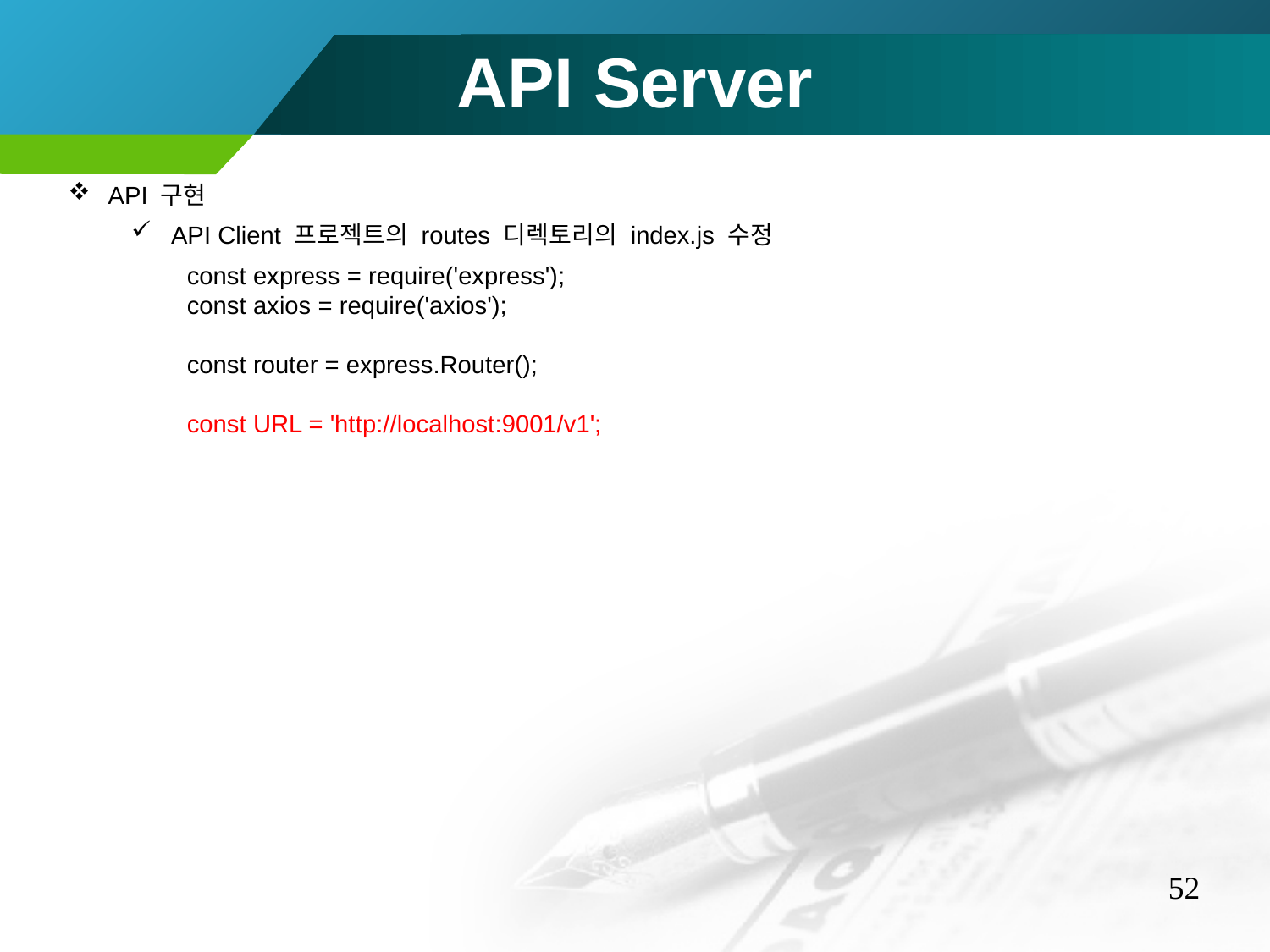

API Server
API 구현
API Client 프로젝트의 routes 디렉토리의 index.js 수정
const express = require('express');
const axios = require('axios');

const router = express.Router();

const URL = 'http://localhost:9001/v1';

52